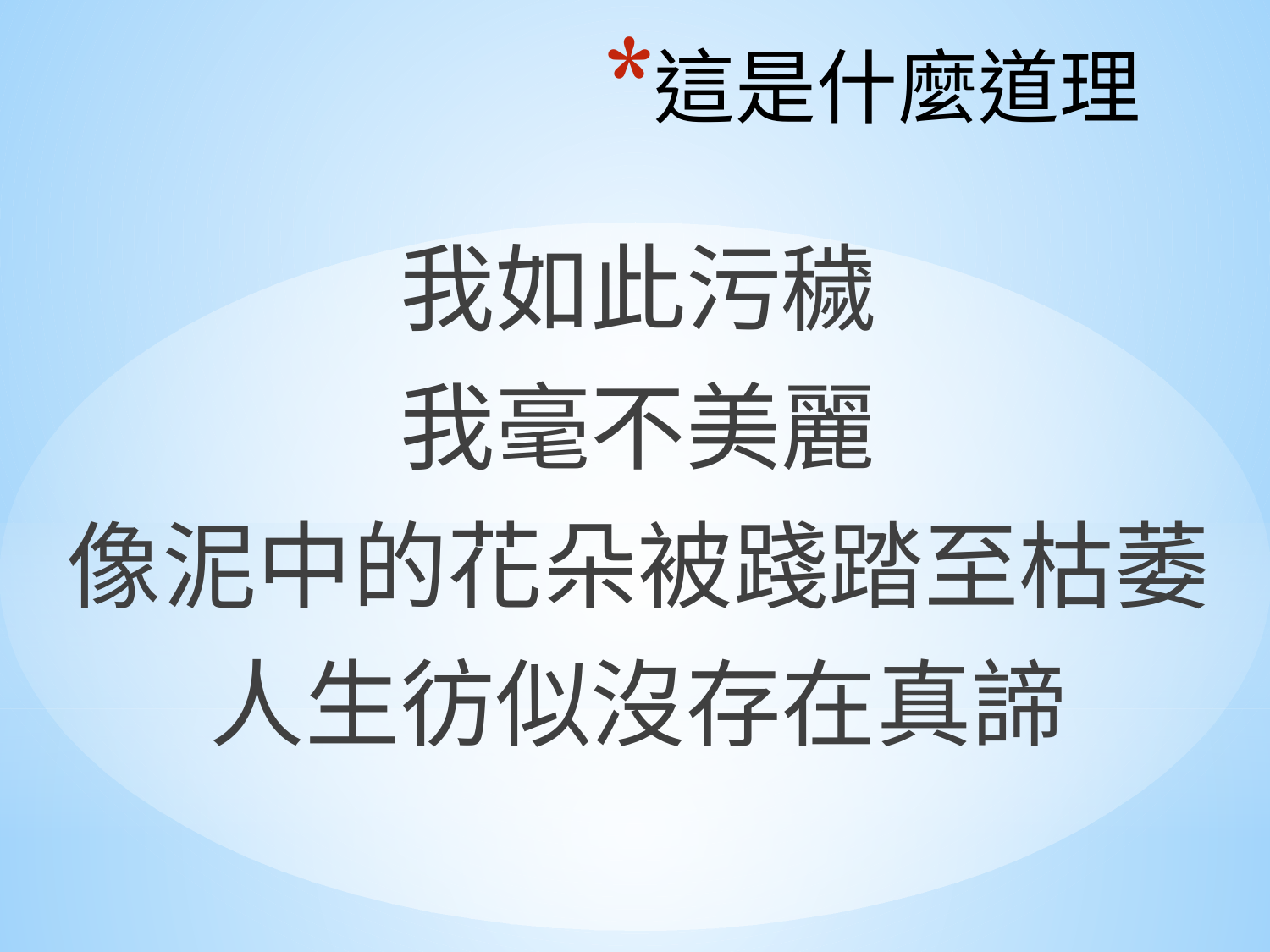

# 這是什麼道理
我如此污穢
我毫不美麗
像泥中的花朵被踐踏至枯萎
人生彷似沒存在真諦